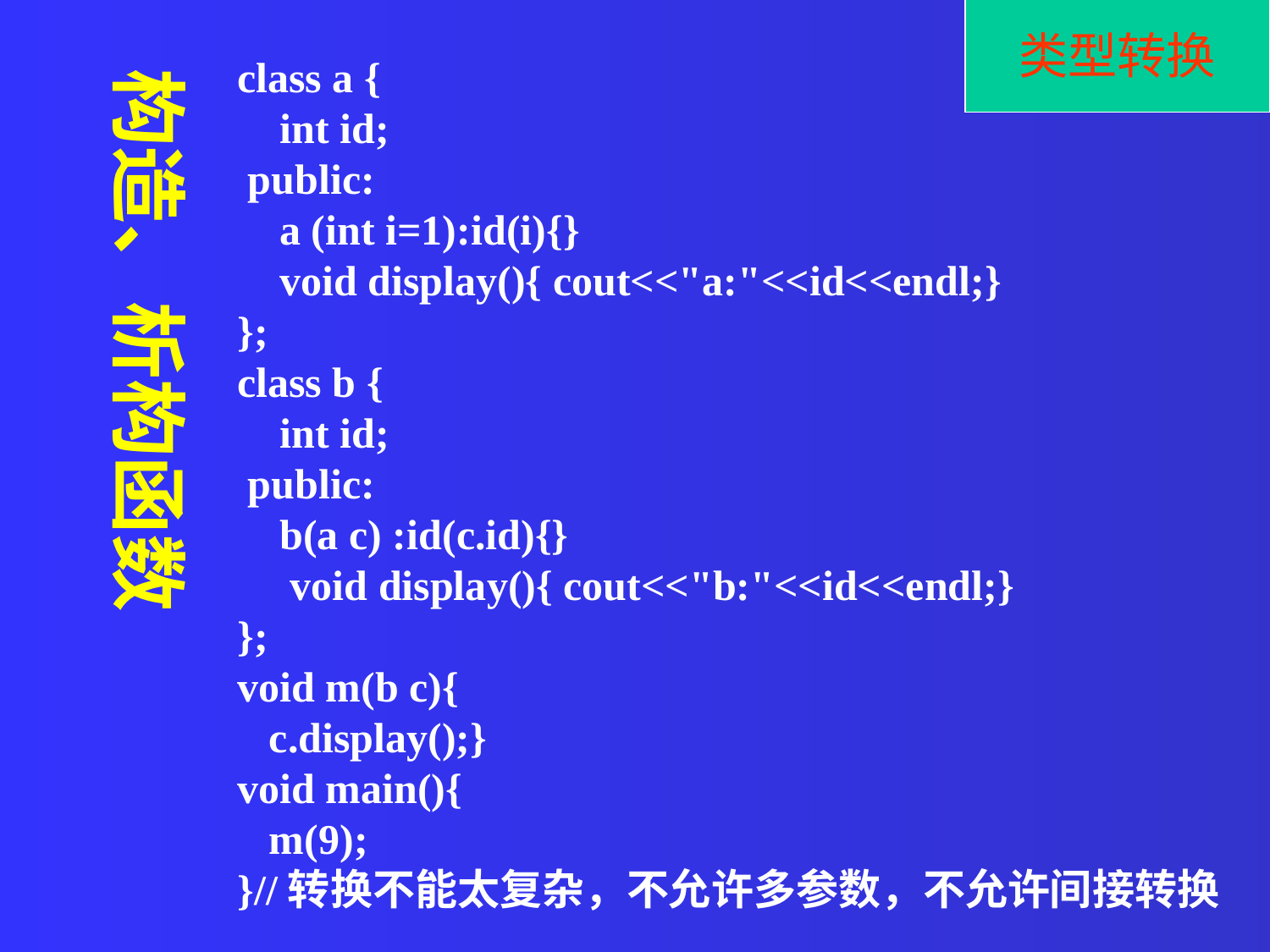

类型转换
class a {
    int id;
 public:
    a (int i=1):id(i){}
    void display(){ cout<<"a:"<<id<<endl;}
};
class b {
    int id;
 public:
    b(a c) :id(c.id){}
     void display(){ cout<<"b:"<<id<<endl;}
};
void m(b c){
   c.display();}
void main(){
   m(9);
}//转换不能太复杂，不允许多参数，不允许间接转换
构造、析构函数